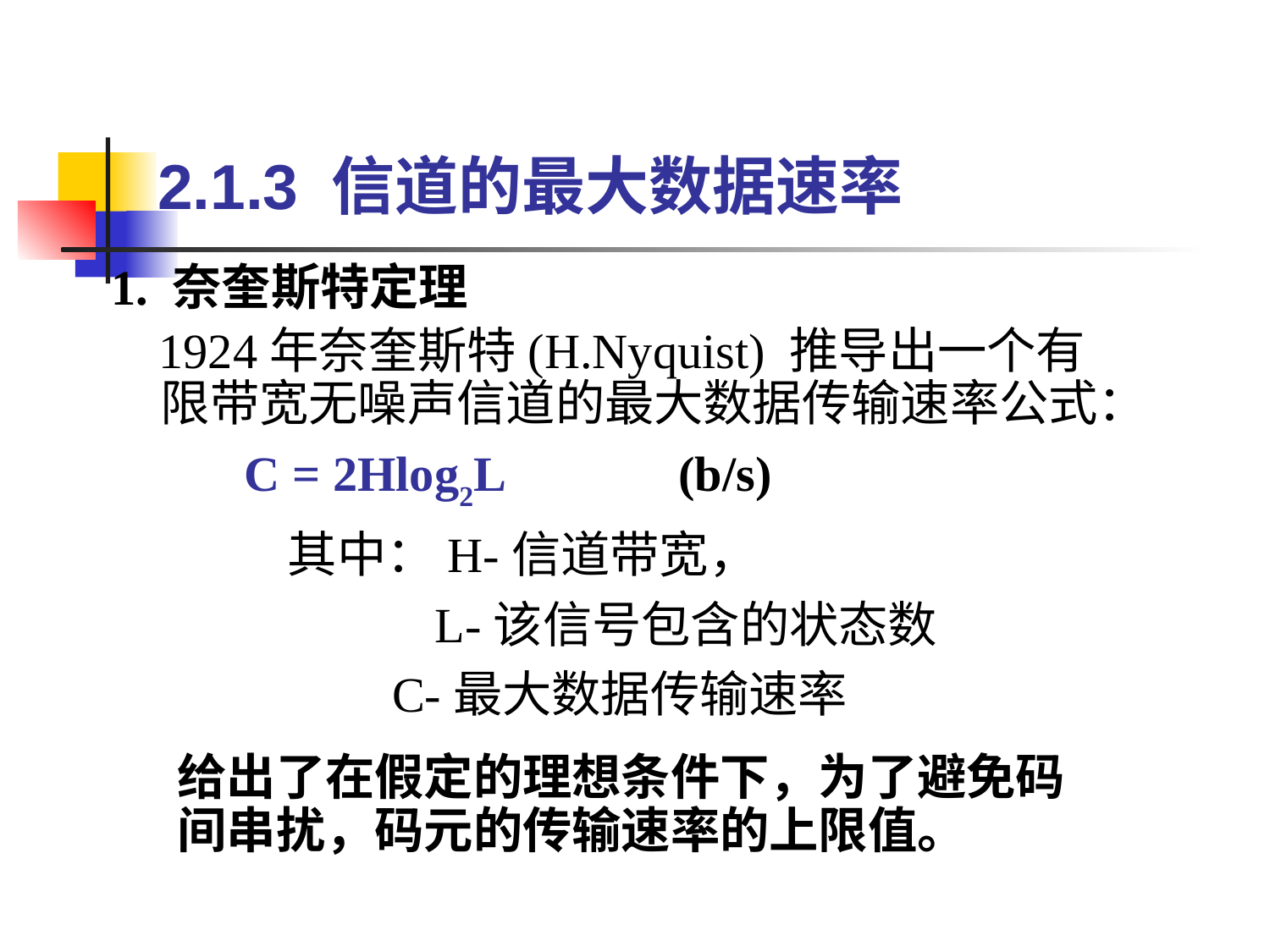

# 2.1.3 信道的最大数据速率
 1. 奈奎斯特定理
     1924年奈奎斯特(H.Nyquist) 推导出一个有限带宽无噪声信道的最大数据传输速率公式：
            C = 2Hlog2L              (b/s)
		其中：H-信道带宽，
		            L-该信号包含的状态数
                        C-最大数据传输速率
给出了在假定的理想条件下，为了避免码间串扰，码元的传输速率的上限值。